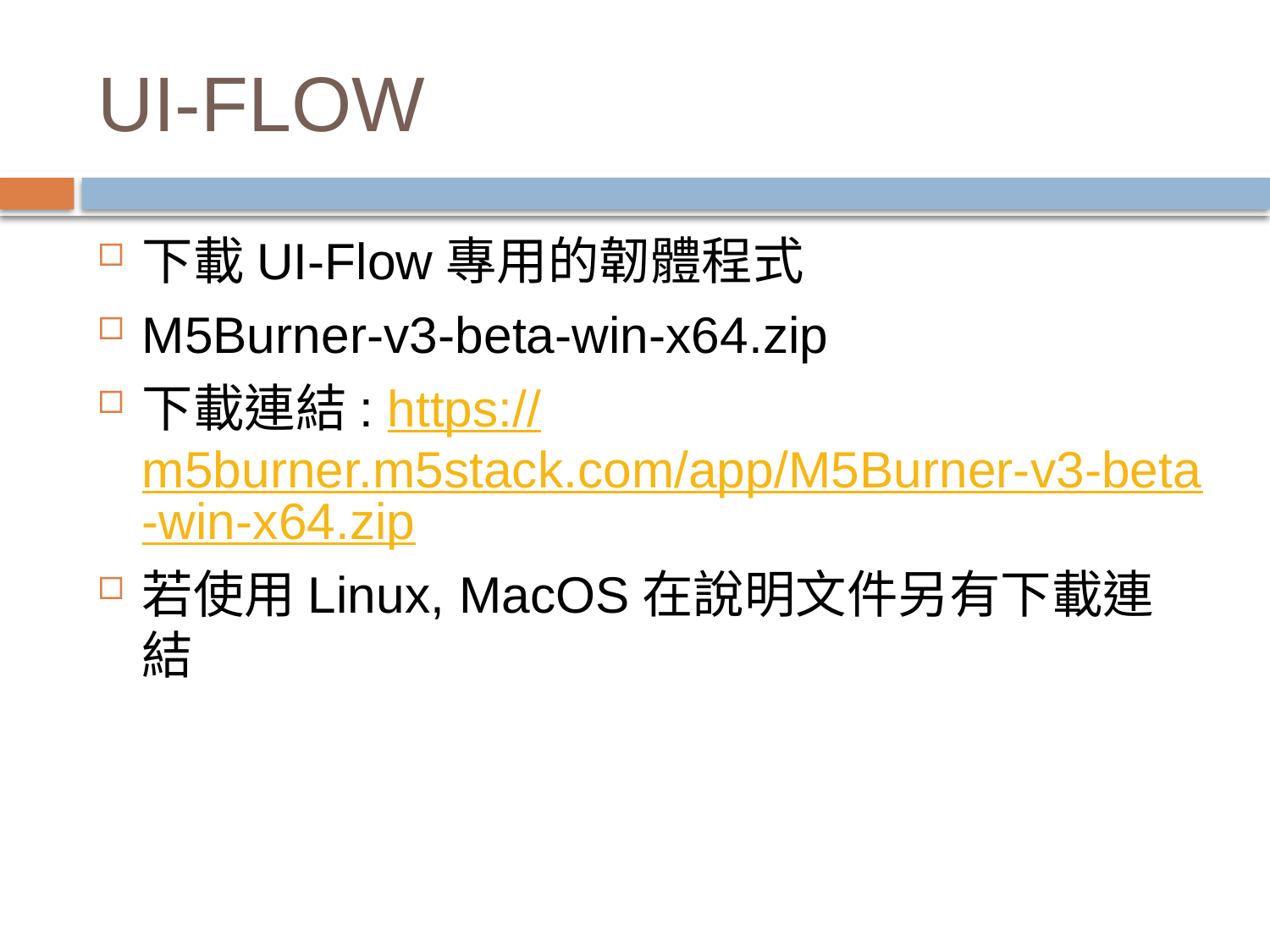

# UI-FLOW
下載UI-Flow專用的韌體程式
M5Burner-v3-beta-win-x64.zip
下載連結: https://m5burner.m5stack.com/app/M5Burner-v3-beta-win-x64.zip
若使用Linux, MacOS在說明文件另有下載連結